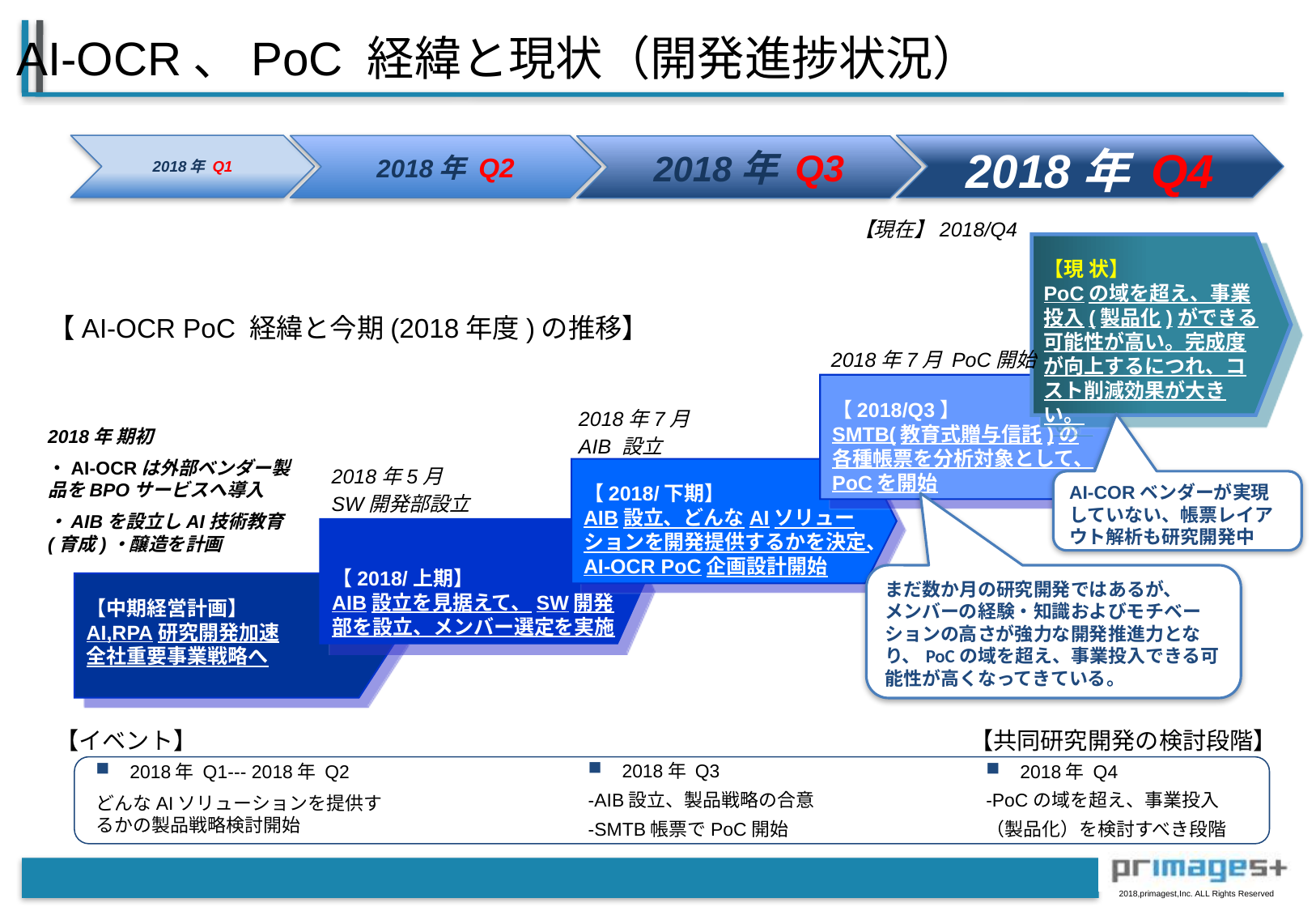

AI-OCR、PoC 経緯と現状（開発進捗状況）

2018年 Q1
2018年 Q4
2018年 Q2
2018年 Q3
【現在】2018/Q4

【現 状】
PoCの域を超え、事業投入(製品化)ができる可能性が高い。完成度が向上するにつれ、コスト削減効果が大きい。
【AI-OCR PoC 経緯と今期(2018年度)の推移】
2018年7月 PoC開始

【2018/Q3】
SMTB(教育式贈与信託)の各種帳票を分析対象として、PoCを開始
2018年7月
AIB 設立
2018年 期初
・AI-OCRは外部ベンダー製品をBPOサービスへ導入
・AIBを設立しAI技術教育(育成)・醸造を計画
2018年5月
SW開発部設立

【2018/下期】
AIB設立、どんなAIソリューションを開発提供するかを決定、AI-OCR PoC企画設計開始
AI-CORベンダーが実現していない、帳票レイアウト解析も研究開発中

【2018/上期】
AIB設立を見据えて、SW開発部を設立、メンバー選定を実施
まだ数か月の研究開発ではあるが、
メンバーの経験・知識およびモチベーションの高さが強力な開発推進力となり、PoCの域を超え、事業投入できる可能性が高くなってきている。

【中期経営計画】
AI,RPA研究開発加速
全社重要事業戦略へ
【共同研究開発の検討段階】
【イベント】
 2018年 Q3
-AIB設立、製品戦略の合意
-SMTB帳票でPoC開始
 2018年 Q4
-PoCの域を超え、事業投入
（製品化）を検討すべき段階
 2018年 Q1--- 2018年 Q2
どんなAIソリューションを提供するかの製品戦略検討開始